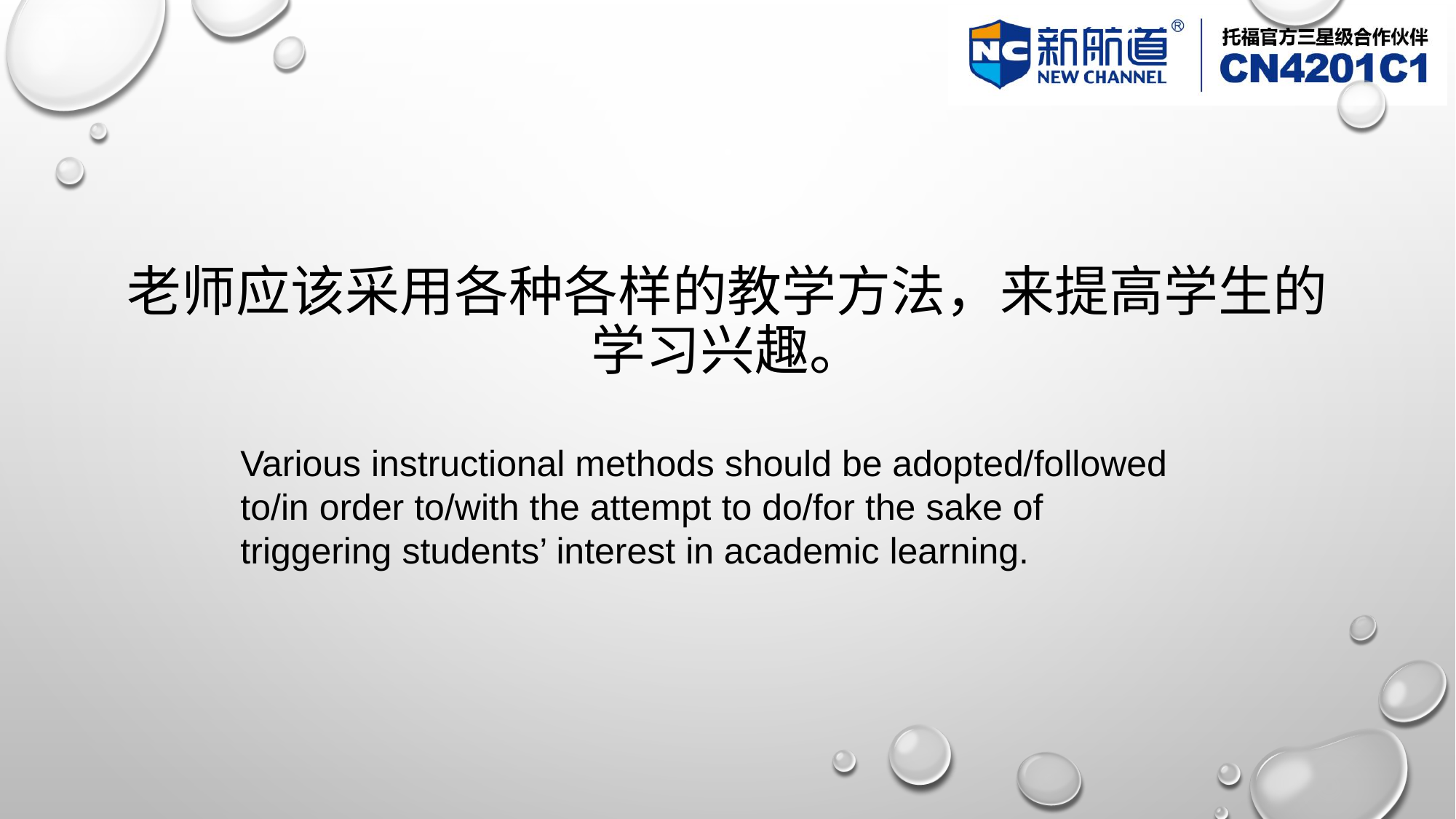

# 老师应该采用各种各样的教学方法，来提高学生的学习兴趣。

Various instructional methods should be adopted/followed to/in order to/with the attempt to do/for the sake of triggering students’ interest in academic learning.